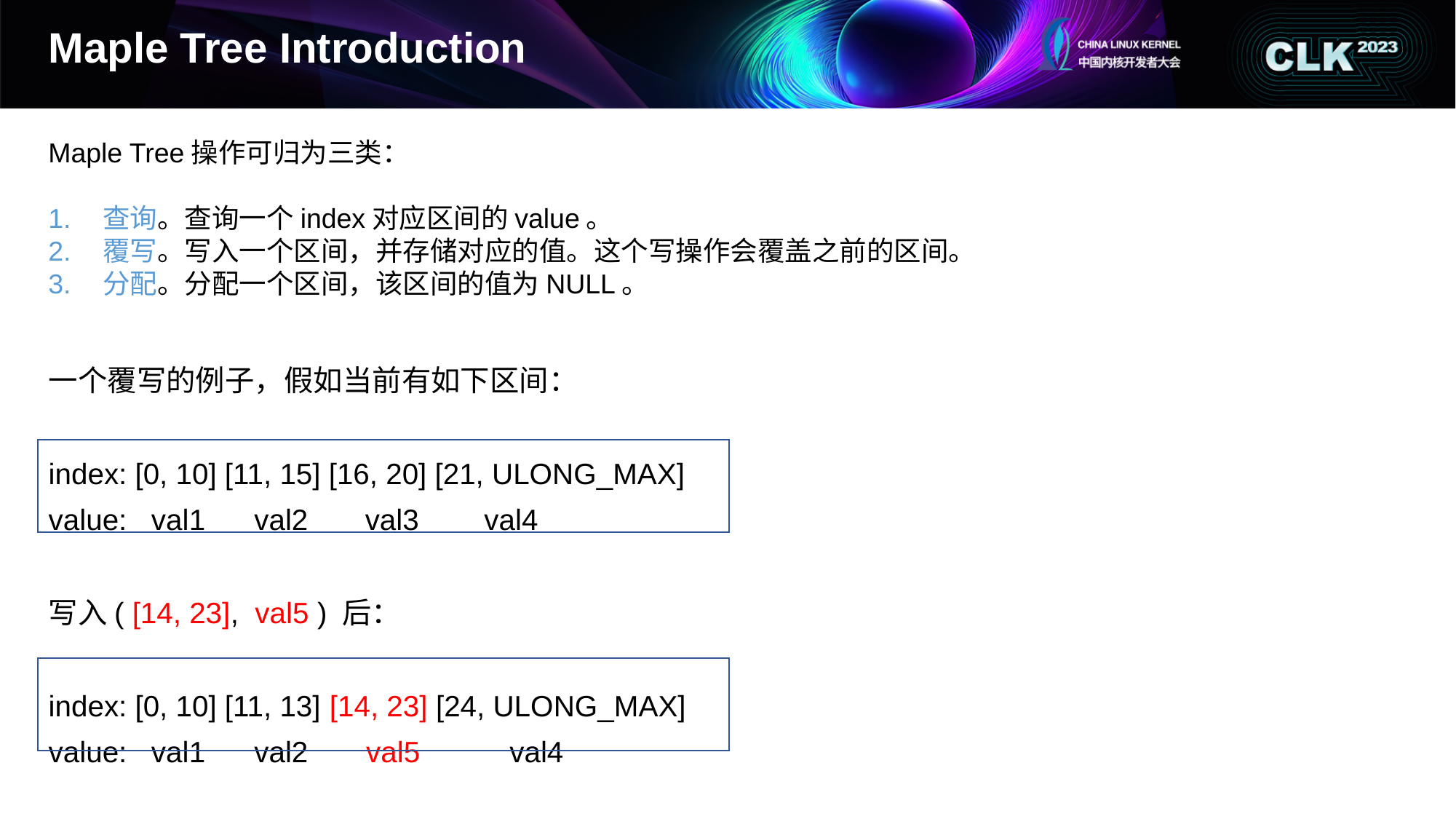

# Maple Tree Introduction
Maple Tree操作可归为三类：

查询。查询一个index对应区间的value。
覆写。写入一个区间，并存储对应的值。这个写操作会覆盖之前的区间。
分配。分配一个区间，该区间的值为NULL。

一个覆写的例子，假如当前有如下区间：

index: [0, 10] [11, 15] [16, 20] [21, ULONG_MAX]
value:   val1      val2       val3        val4

写入( [14, 23],  val5 ) 后：

index: [0, 10] [11, 13] [14, 23] [24, ULONG_MAX]
value:   val1      val2       val5           val4